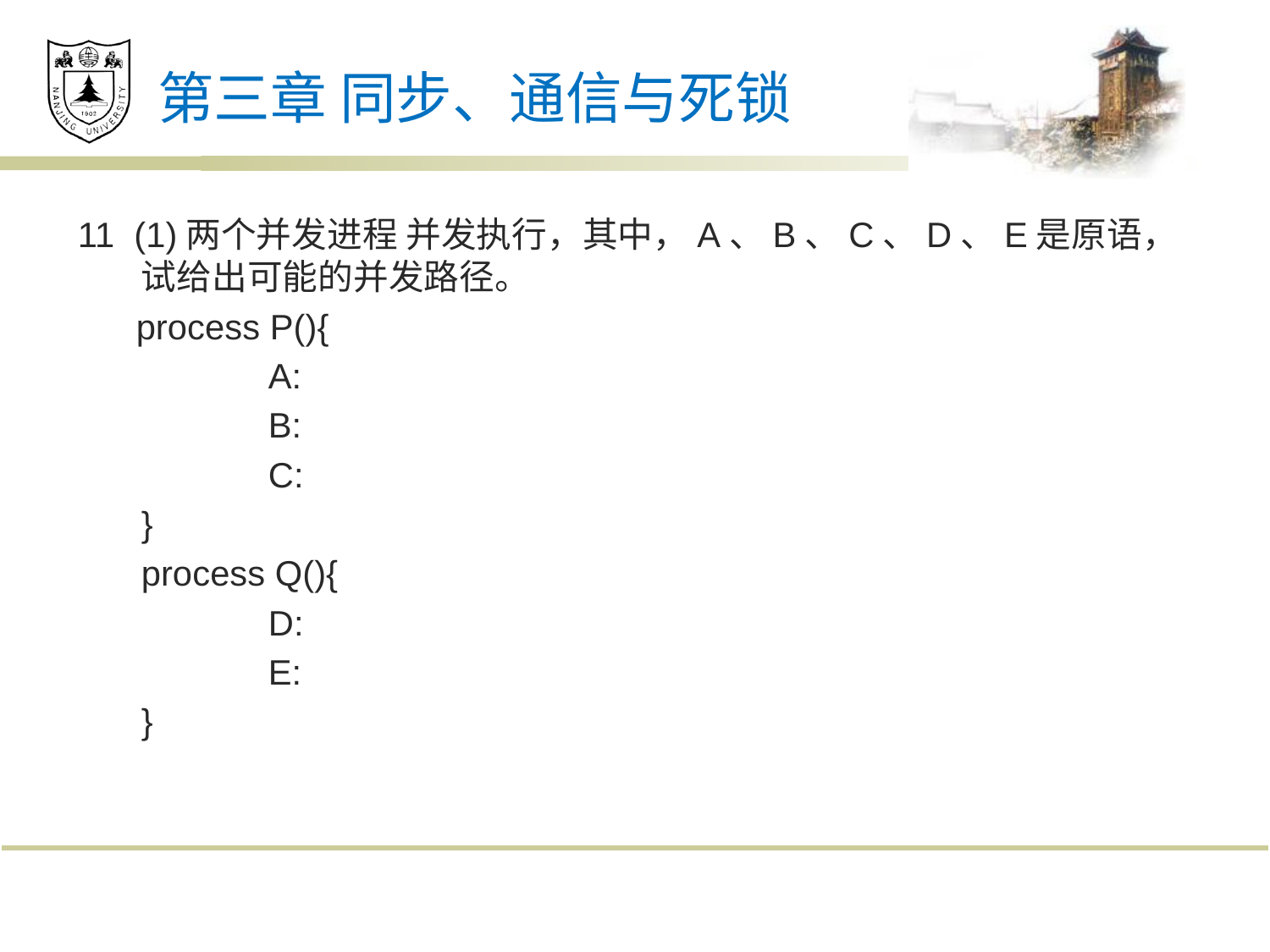

# 第三章 同步、通信与死锁
11  (1)两个并发进程 并发执行，其中，A、B、C、D、E是原语，试给出可能的并发路径。
      process P(){
		A:
		B:
		C:
	}
	process Q(){
		D:
		E:
	}